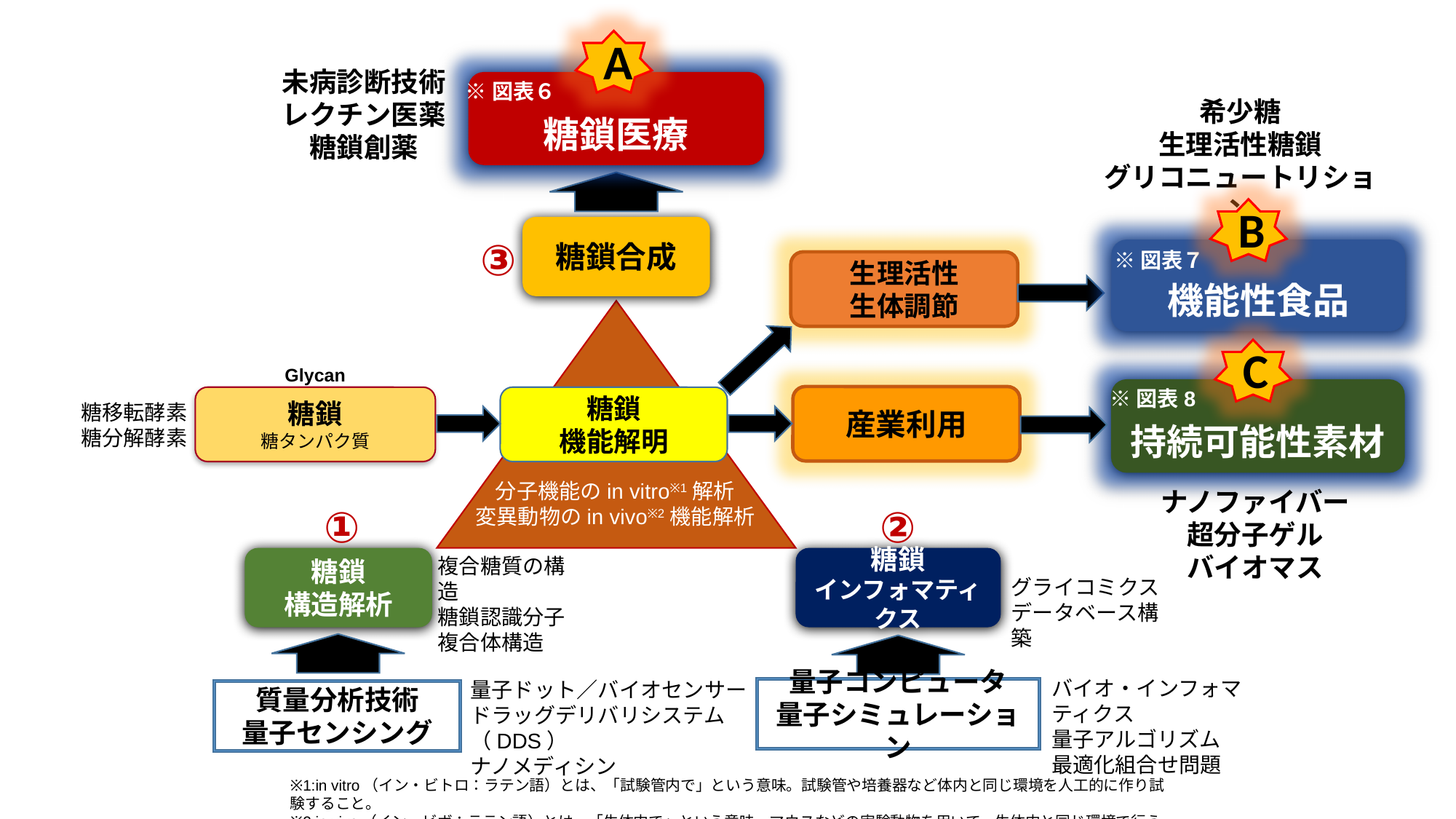

A
未病診断技術
レクチン医薬
糖鎖創薬
糖鎖医療
※図表６
希少糖
生理活性糖鎖
グリコニュートリション

B
糖鎖合成
③
機能性食品
※図表７
生理活性
生体調節

C

Glycan
持続可能性素材
※図表8
産業利用
糖鎖
糖タンパク質
糖鎖
機能解明
糖移転酵素
糖分解酵素

分子機能のin vitro※1解析
変異動物のin vivo※2機能解析
ナノファイバー
超分子ゲル
バイオマス
①
②
複合糖質の構造
糖鎖認識分子
複合体構造
糖鎖
インフォマティクス
糖鎖
構造解析
グライコミクス
データベース構築

バイオ・インフォマティクス
量子アルゴリズム
最適化組合せ問題
量子ドット／バイオセンサー
ドラッグデリバリシステム（DDS）
ナノメディシン
量子コンピュータ
量子シミュレーション
質量分析技術
量子センシング
※1:in vitro（イン・ビトロ：ラテン語）とは、「試験管内で」という意味。試験管や培養器など体内と同じ環境を人工的に作り試験すること。
※2:in vivo（イン・ビボ：ラテン語）とは、「生体内で」という意味。マウスなどの実験動物を用いて、生体内と同じ環境で行う試験のこと。